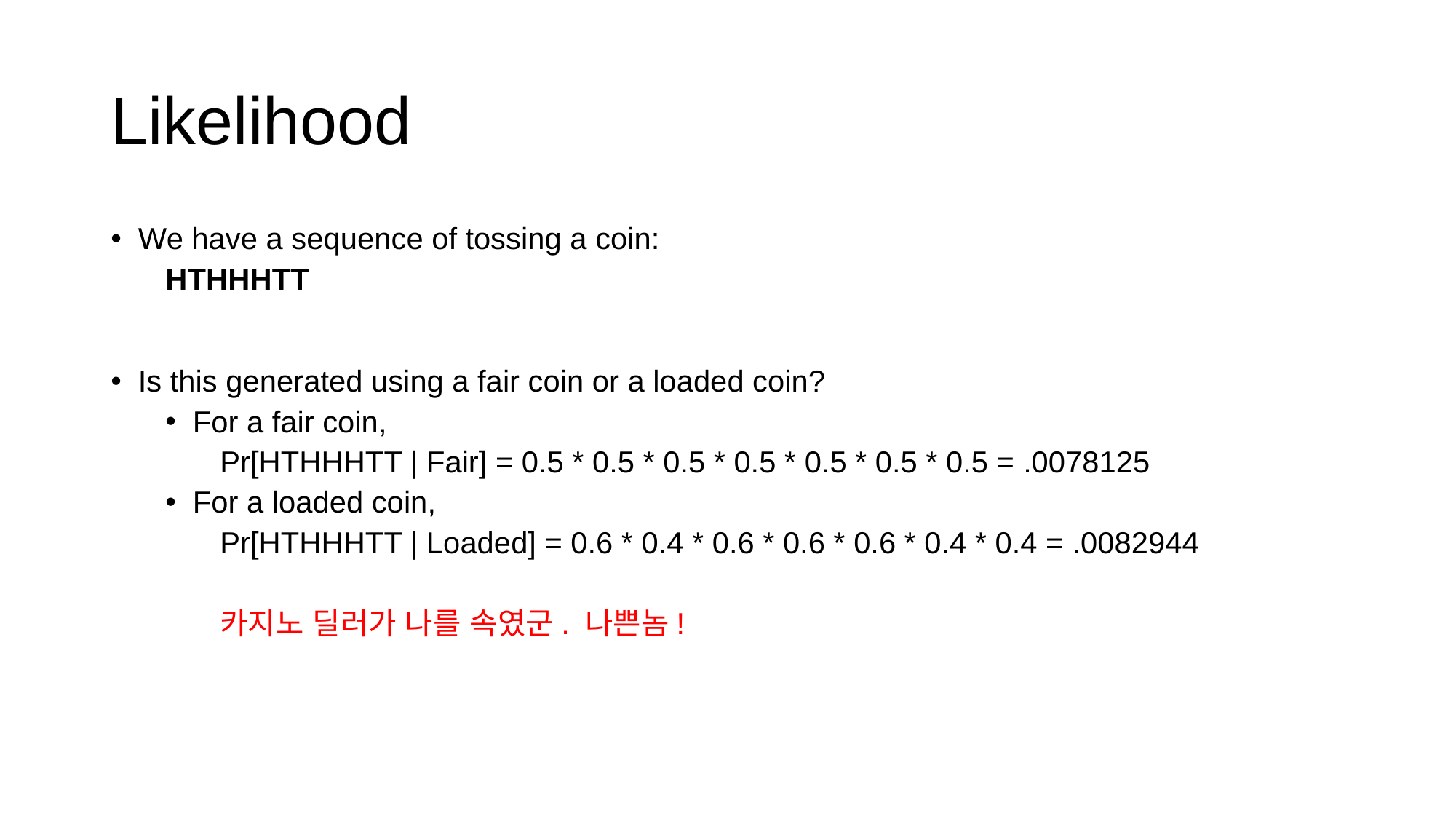

# Likelihood
We have a sequence of tossing a coin:
HTHHHTT

Is this generated using a fair coin or a loaded coin?
For a fair coin,
Pr[HTHHHTT | Fair] = 0.5 * 0.5 * 0.5 * 0.5 * 0.5 * 0.5 * 0.5 = .0078125
For a loaded coin,
Pr[HTHHHTT | Loaded] = 0.6 * 0.4 * 0.6 * 0.6 * 0.6 * 0.4 * 0.4 = .0082944

카지노 딜러가 나를 속였군. 나쁜놈!